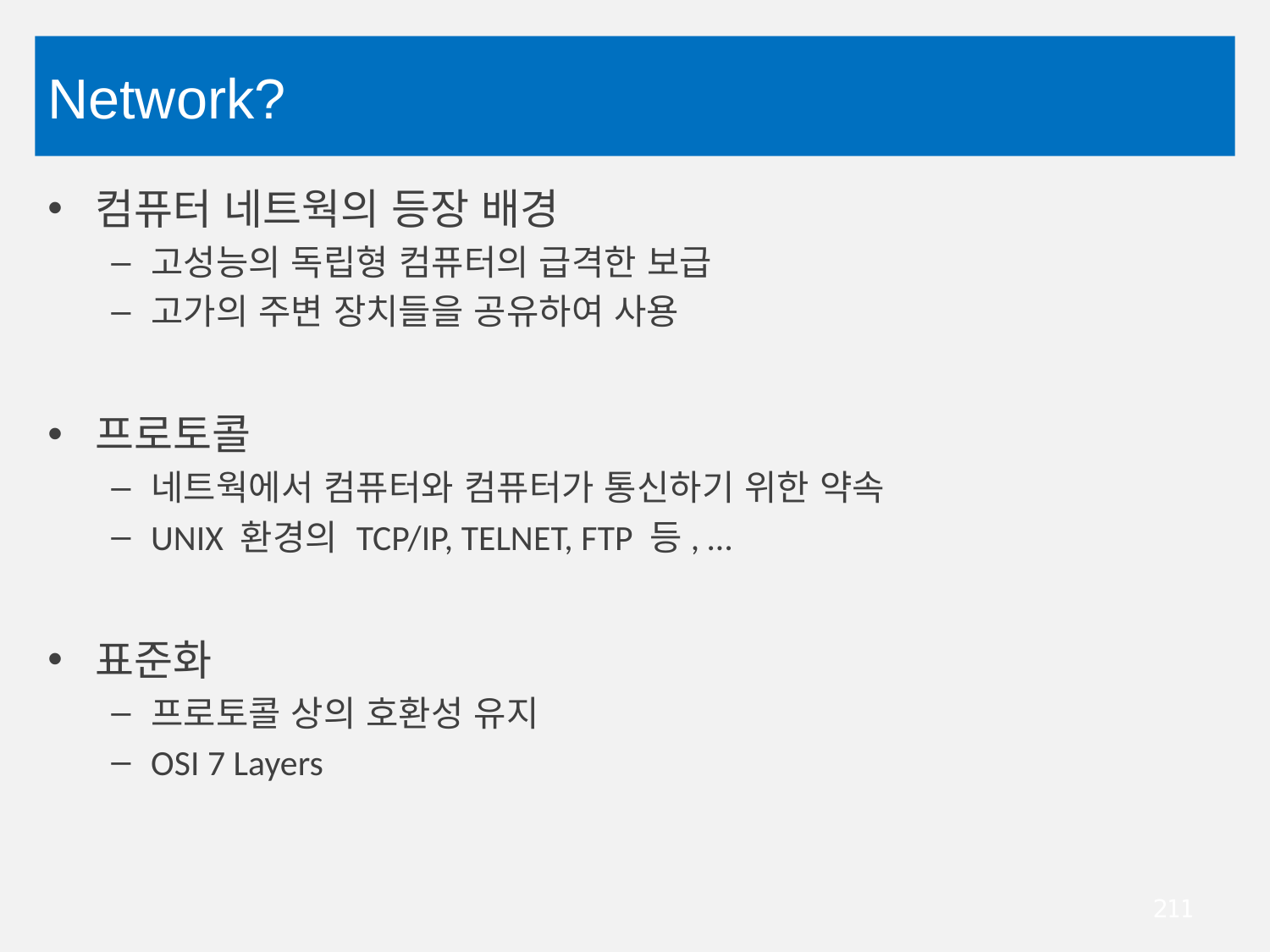

# Network?
컴퓨터 네트웍의 등장 배경
고성능의 독립형 컴퓨터의 급격한 보급
고가의 주변 장치들을 공유하여 사용

프로토콜
네트웍에서 컴퓨터와 컴퓨터가 통신하기 위한 약속
UNIX 환경의 TCP/IP, TELNET, FTP 등, …

표준화
프로토콜 상의 호환성 유지
OSI 7 Layers
211